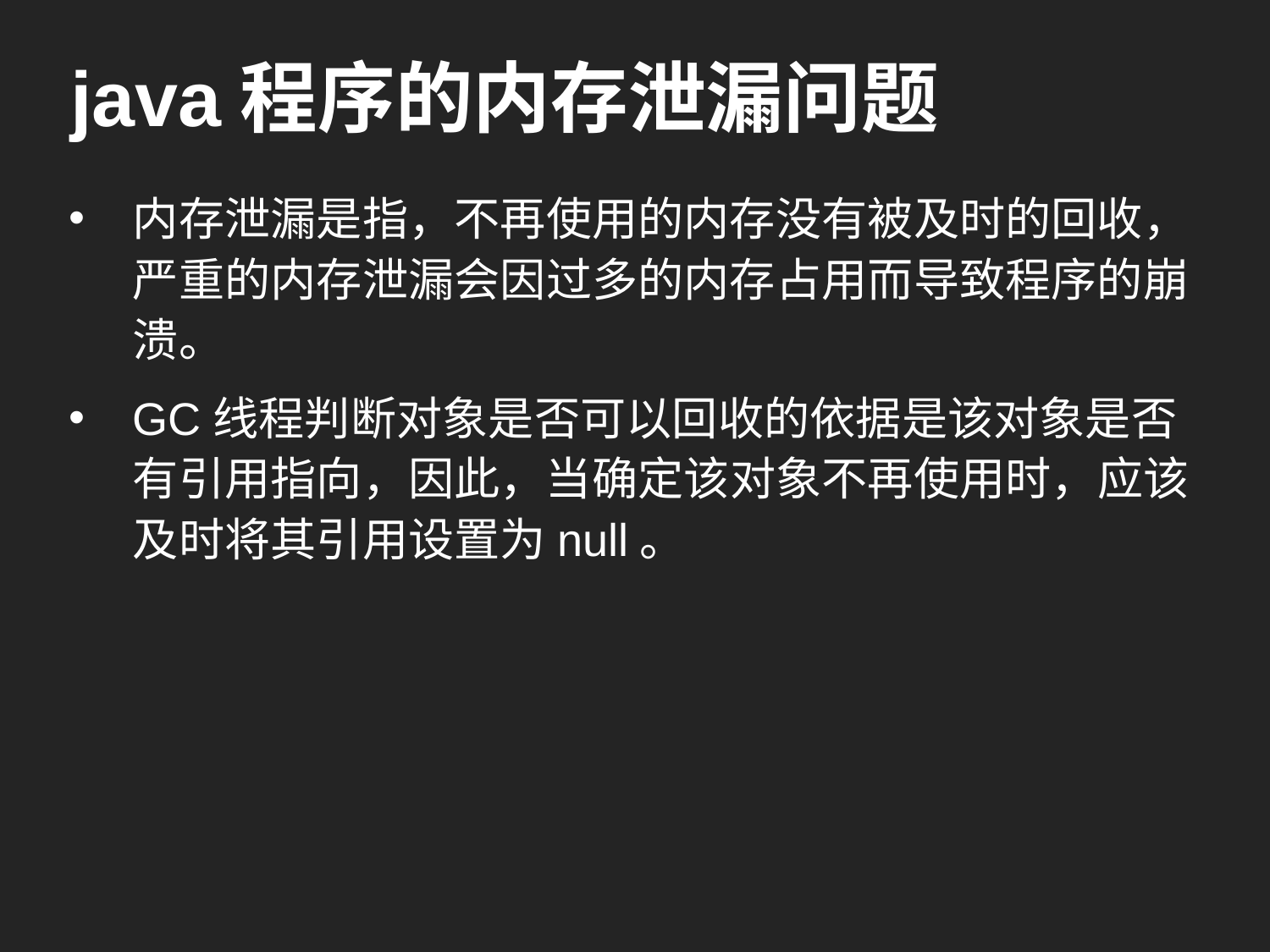

# java程序的内存泄漏问题
内存泄漏是指，不再使用的内存没有被及时的回收，严重的内存泄漏会因过多的内存占用而导致程序的崩溃。
GC线程判断对象是否可以回收的依据是该对象是否有引用指向，因此，当确定该对象不再使用时，应该及时将其引用设置为null。